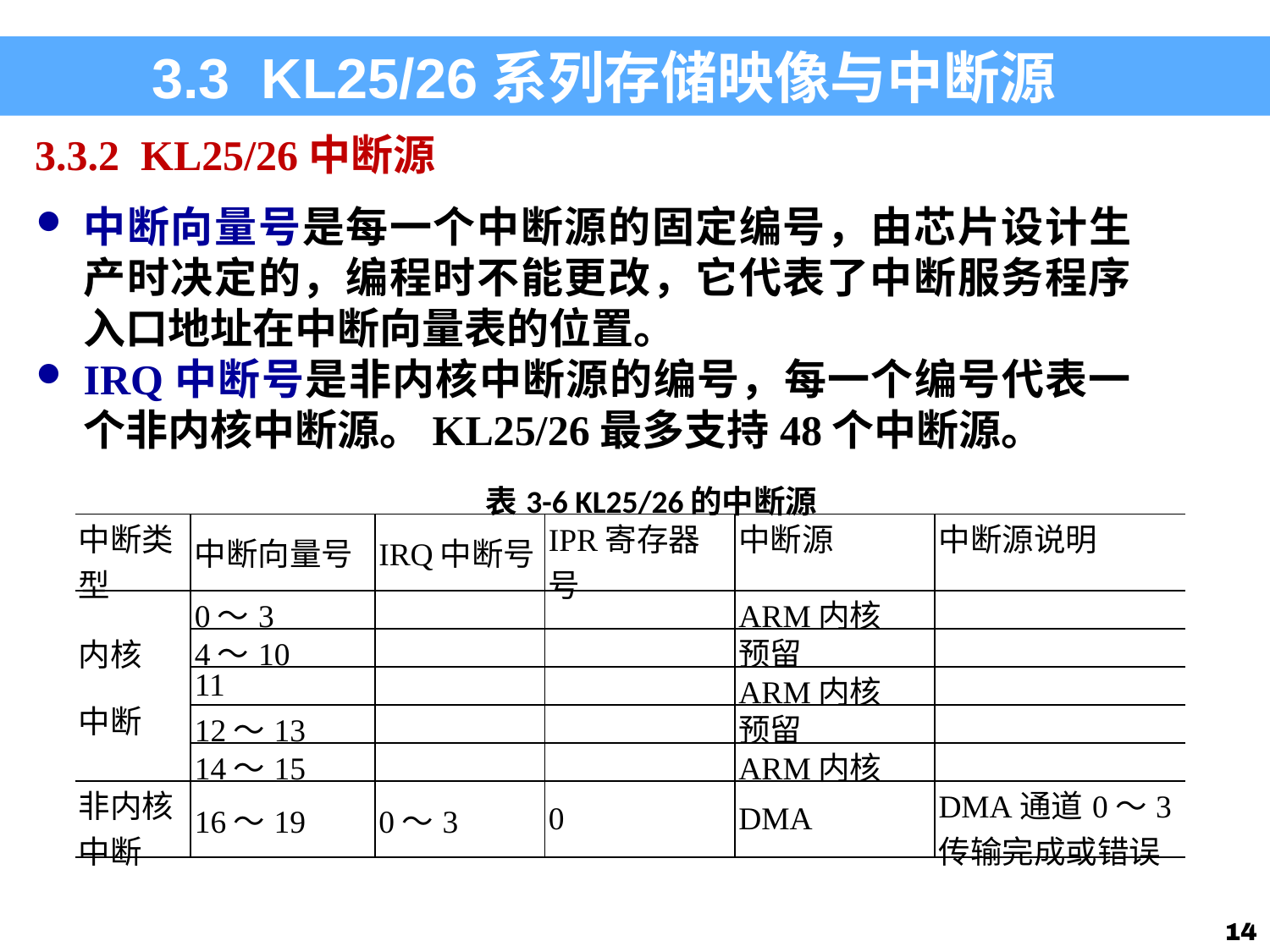

3.3  KL25/26系列存储映像与中断源
3.3.2  KL25/26中断源
中断向量号是每一个中断源的固定编号，由芯片设计生产时决定的，编程时不能更改，它代表了中断服务程序入口地址在中断向量表的位置。
IRQ中断号是非内核中断源的编号，每一个编号代表一个非内核中断源。KL25/26最多支持48个中断源。
| 表3-6 KL25/26的中断源 |  |  |  |  |  |
| --- | --- | --- | --- | --- | --- |
| 中断类型 | 中断向量号 | IRQ中断号 | IPR寄存器号 | 中断源 | 中断源说明 |
| 内核 中断 | 0～3 |  |  | ARM内核 |  |
|  | 4～10 |  |  | 预留 |  |
|  | 11 |  |  | ARM内核 |  |
|  | 12～13 |  |  | 预留 |  |
|  | 14～15 |  |  | ARM内核 |  |
| 非内核 中断 | 16～19 | 0～3 | 0 | DMA | DMA通道0～3传输完成或错误 |
14